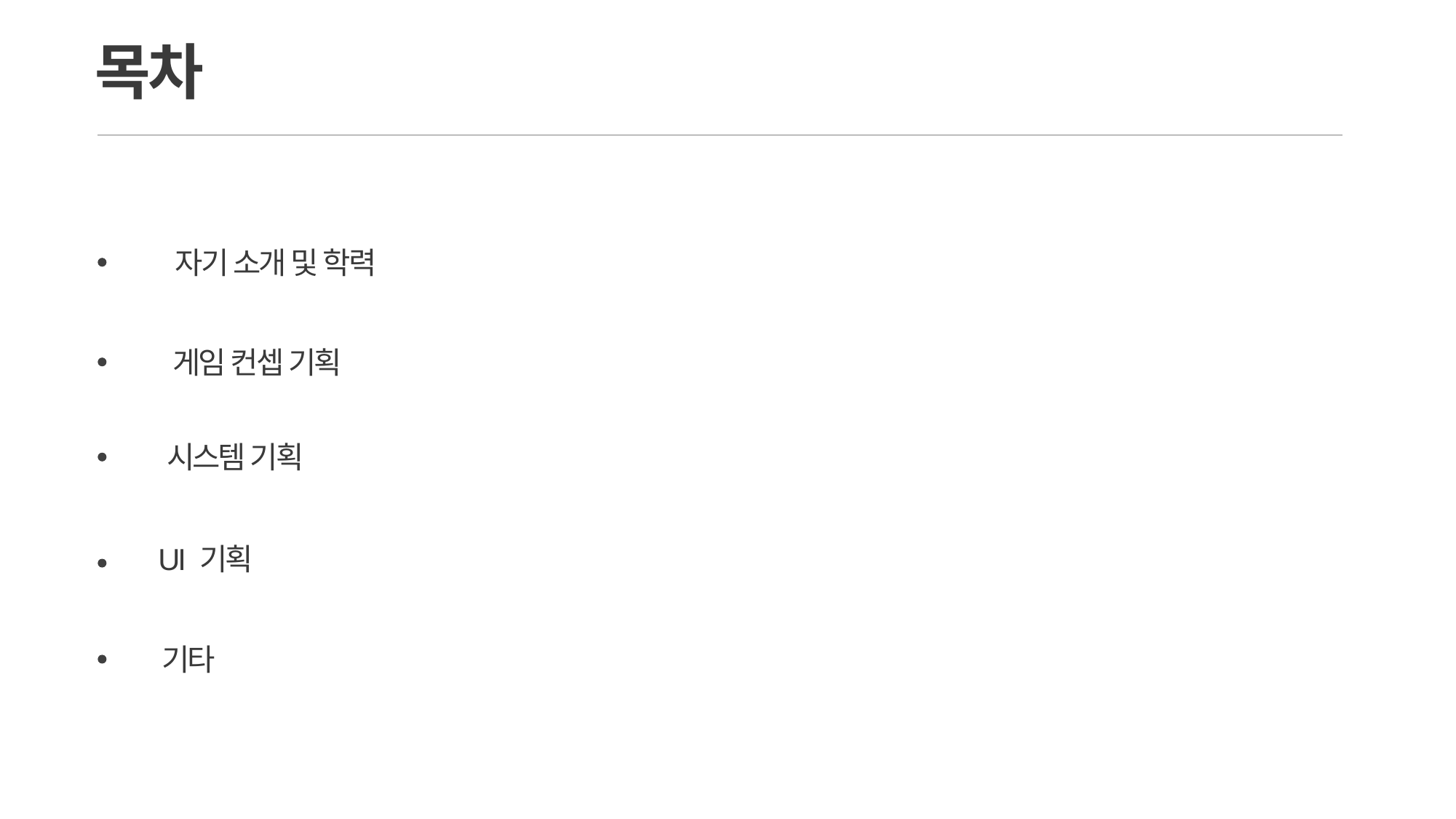

목차
자기 소개 및 학력

게임 컨셉 기획

시스템 기획

UI 기획

기타